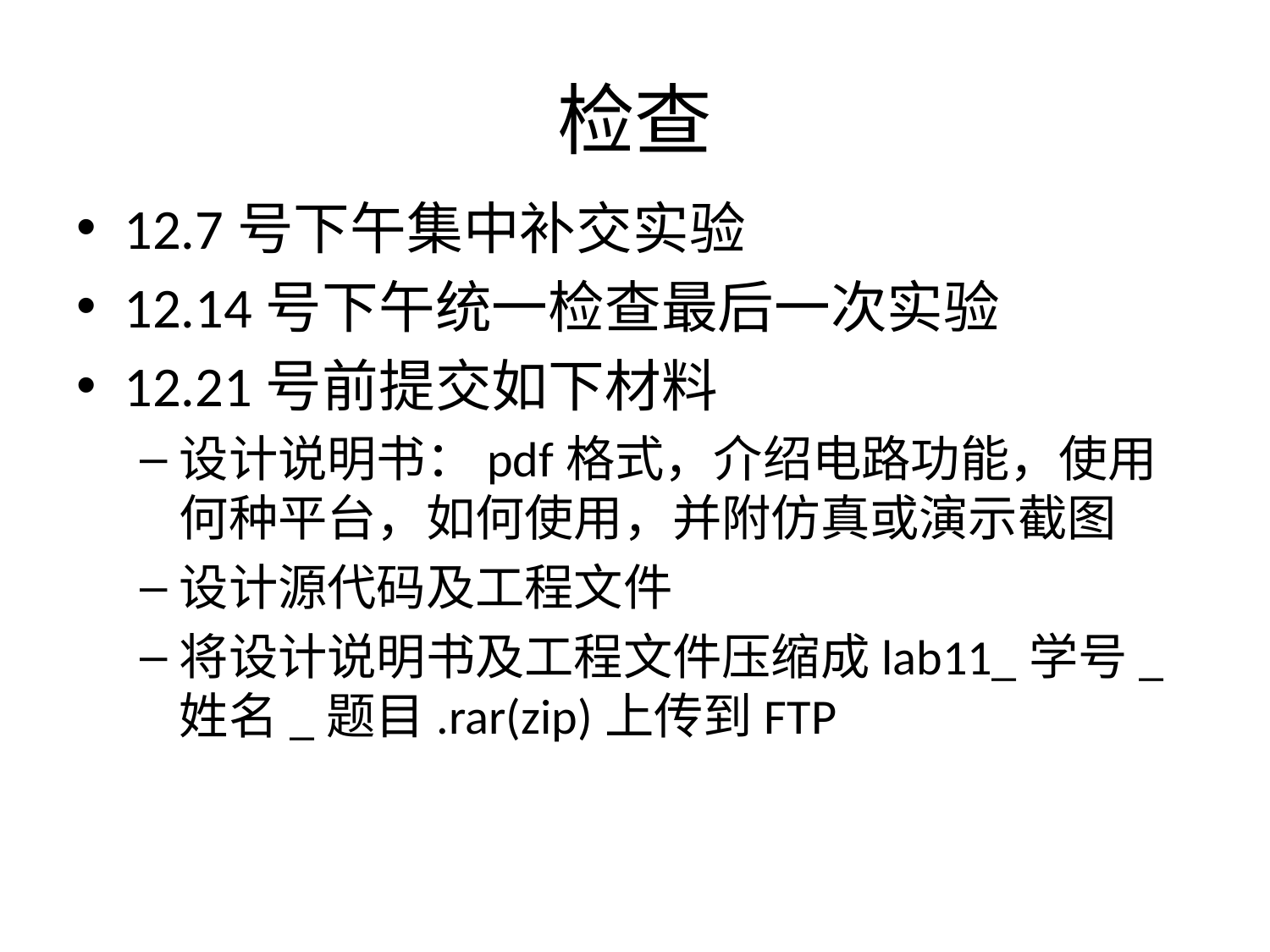

# 检查
12.7号下午集中补交实验
12.14号下午统一检查最后一次实验
12.21号前提交如下材料
设计说明书：pdf格式，介绍电路功能，使用何种平台，如何使用，并附仿真或演示截图
设计源代码及工程文件
将设计说明书及工程文件压缩成lab11_学号_姓名_题目.rar(zip)上传到FTP